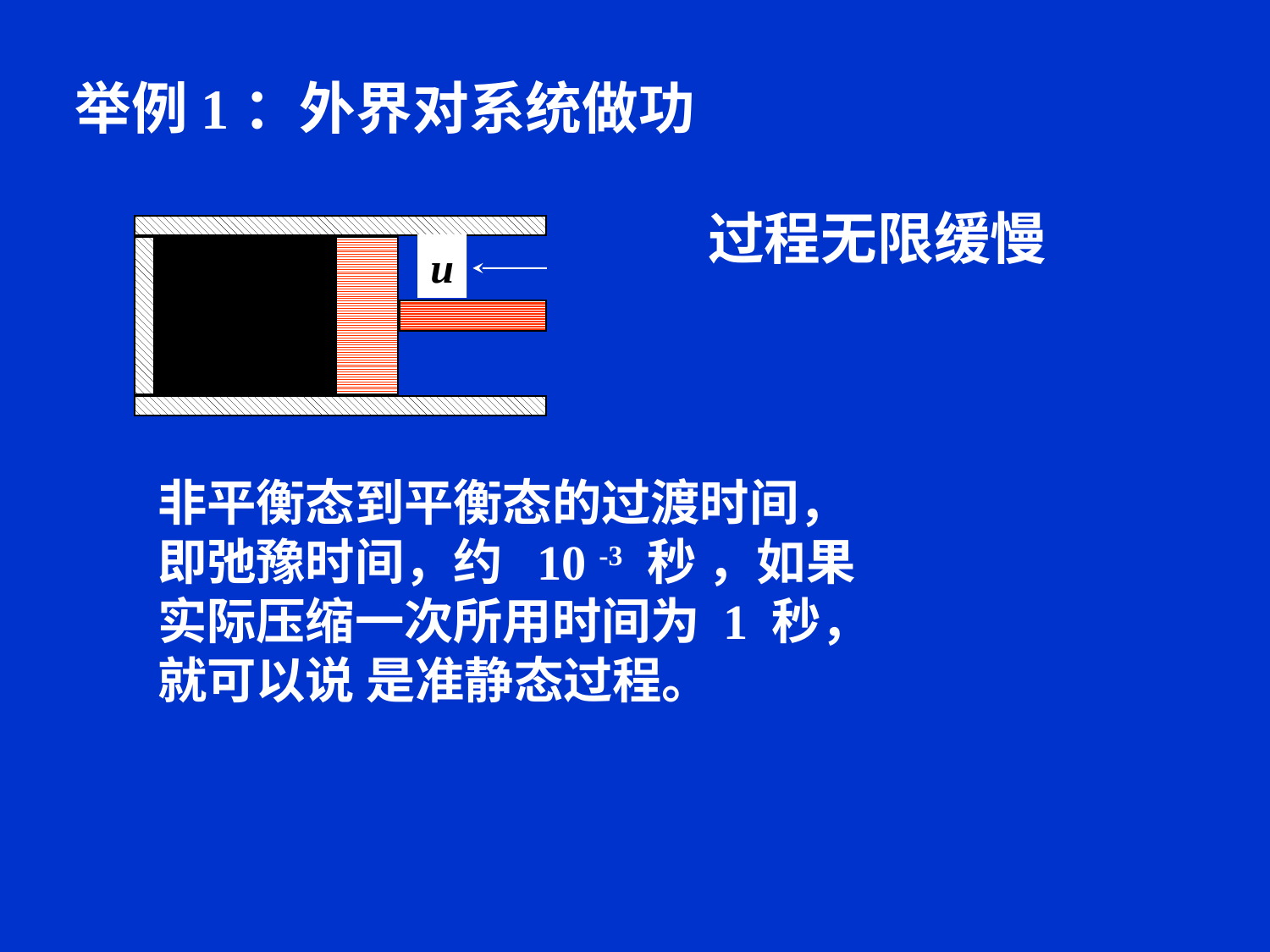

举例1：外界对系统做功
过程无限缓慢

u

非平衡态到平衡态的过渡时间，
即弛豫时间，约  10 -3 秒 ，如果
实际压缩一次所用时间为 1 秒，
就可以说 是准静态过程。